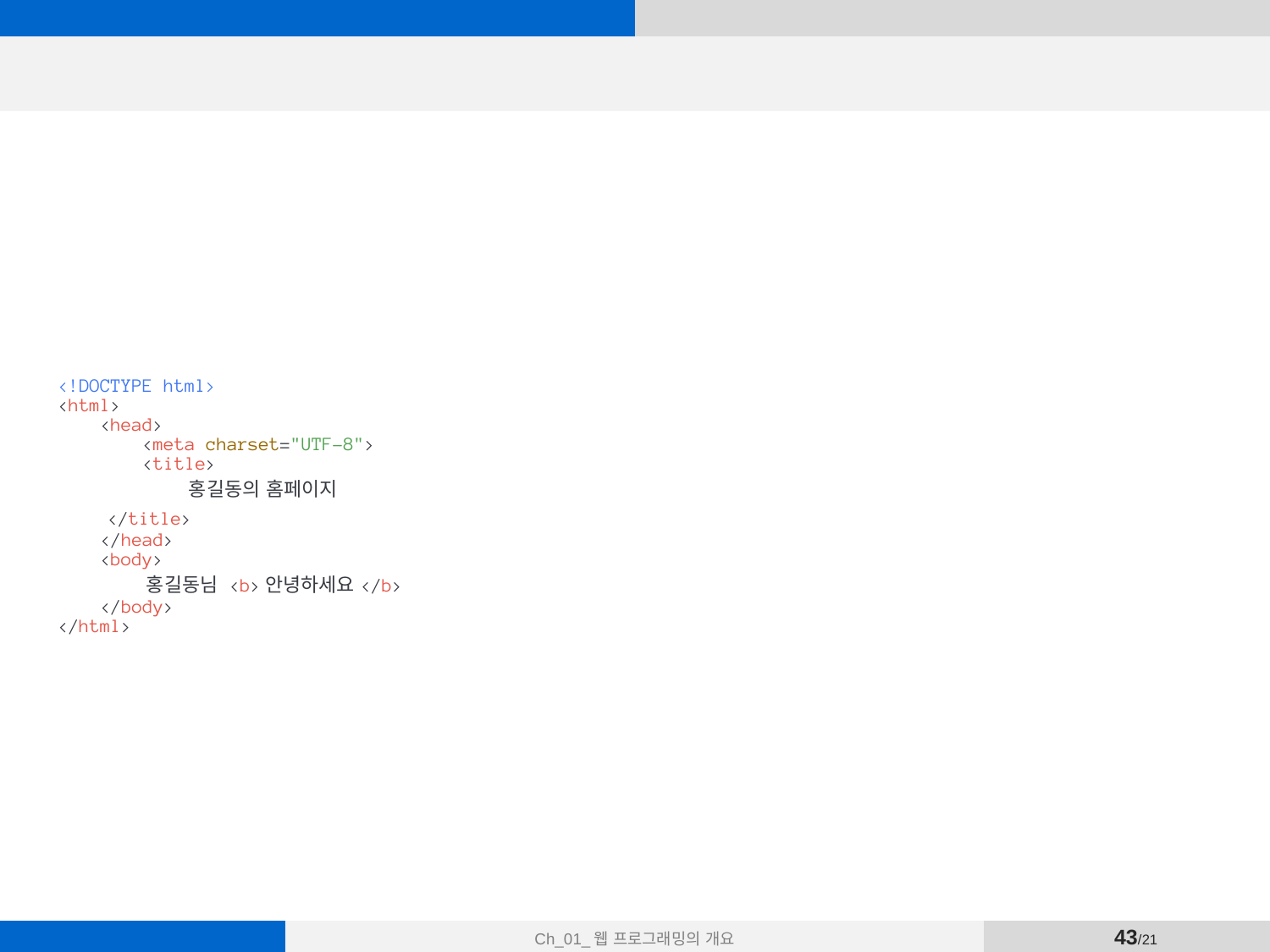

#
| <!DOCTYPE html> <html>     <head>         <meta charset="UTF-8">         <title>             홍길동의 홈페이지         </title>     </head>     <body>         홍길동님 <b>안녕하세요</b>     </body> </html> |
| --- |